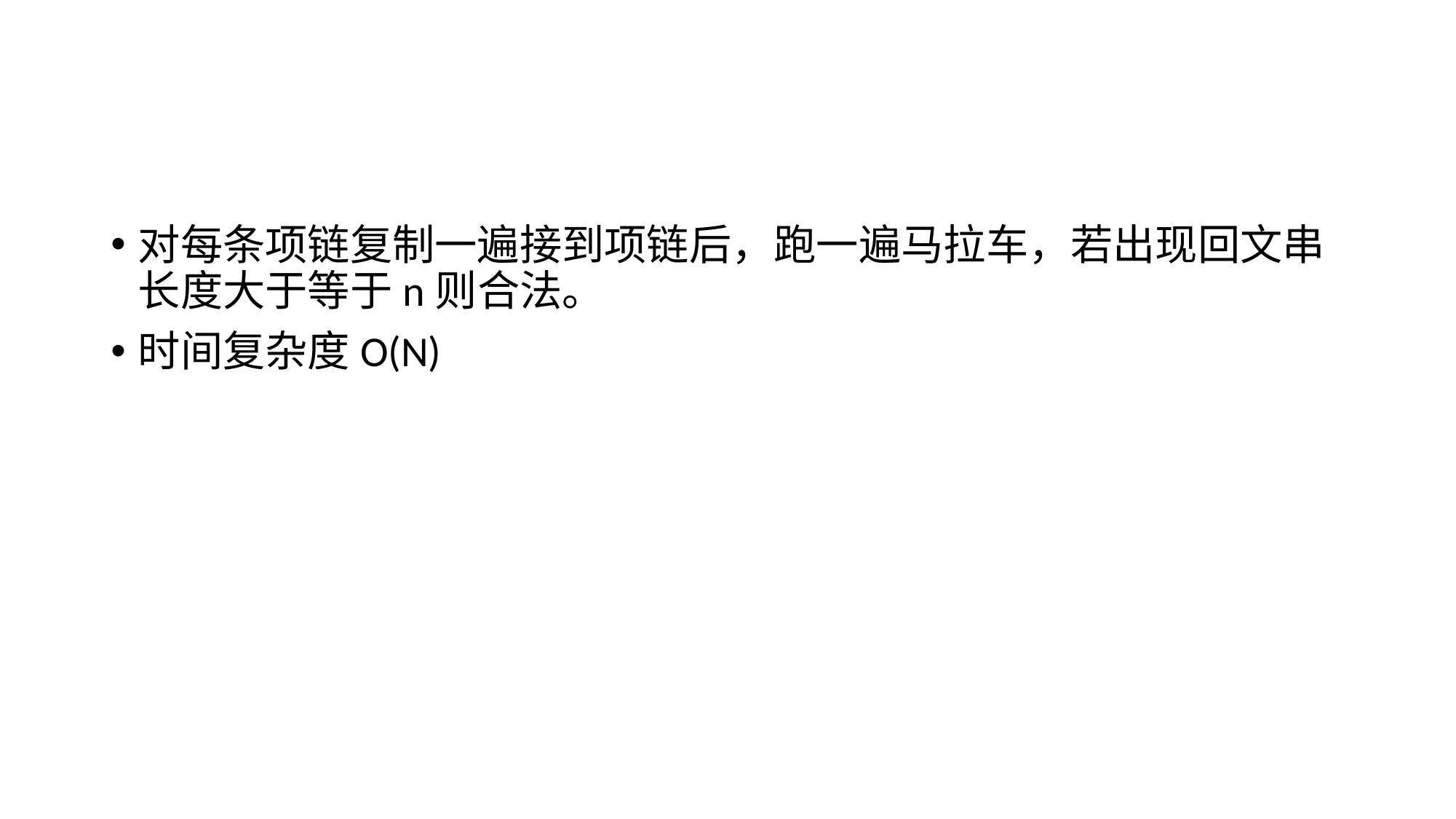

#
对每条项链复制一遍接到项链后，跑一遍马拉车，若出现回文串长度大于等于n则合法。
时间复杂度O(N)